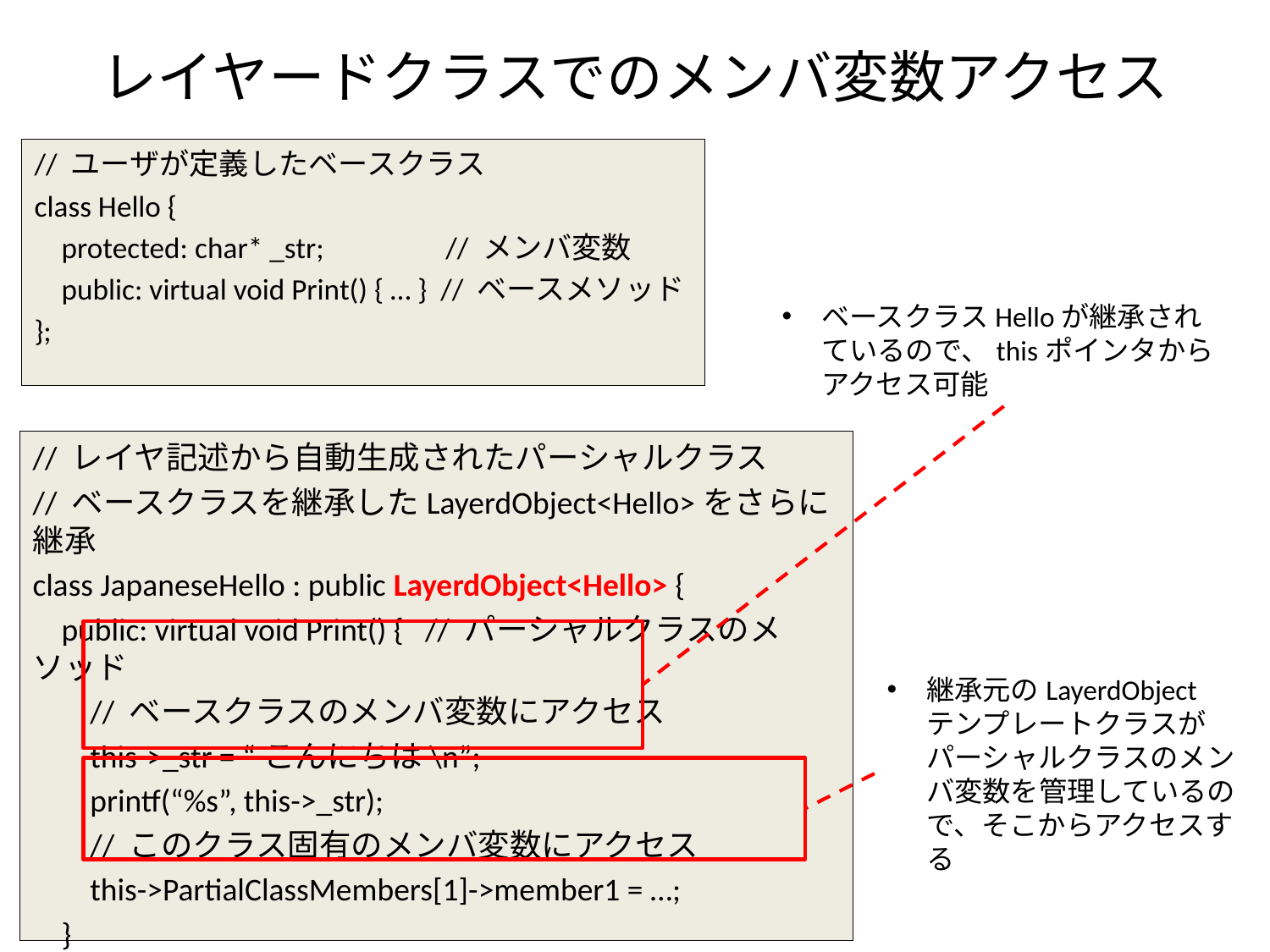

# レイヤードクラスでのメンバ変数アクセス
// ユーザが定義したベースクラス
class Hello {
    protected: char* _str;                  // メンバ変数
    public: virtual void Print() { … }  // ベースメソッド
};
ベースクラスHelloが継承されているので、thisポインタからアクセス可能
// レイヤ記述から自動生成されたパーシャルクラス
// ベースクラスを継承したLayerdObject<Hello>をさらに継承
class JapaneseHello : public LayerdObject<Hello> {
    public: virtual void Print() {   // パーシャルクラスのメソッド
        // ベースクラスのメンバ変数にアクセス
        this->_str = “こんにちは\n”;
        printf(“%s”, this->_str);
        // このクラス固有のメンバ変数にアクセス
        this->PartialClassMembers[1]->member1 = …;
    }
};

継承元のLayerdObject
テンプレートクラスがパーシャルクラスのメンバ変数を管理しているので、そこからアクセスする